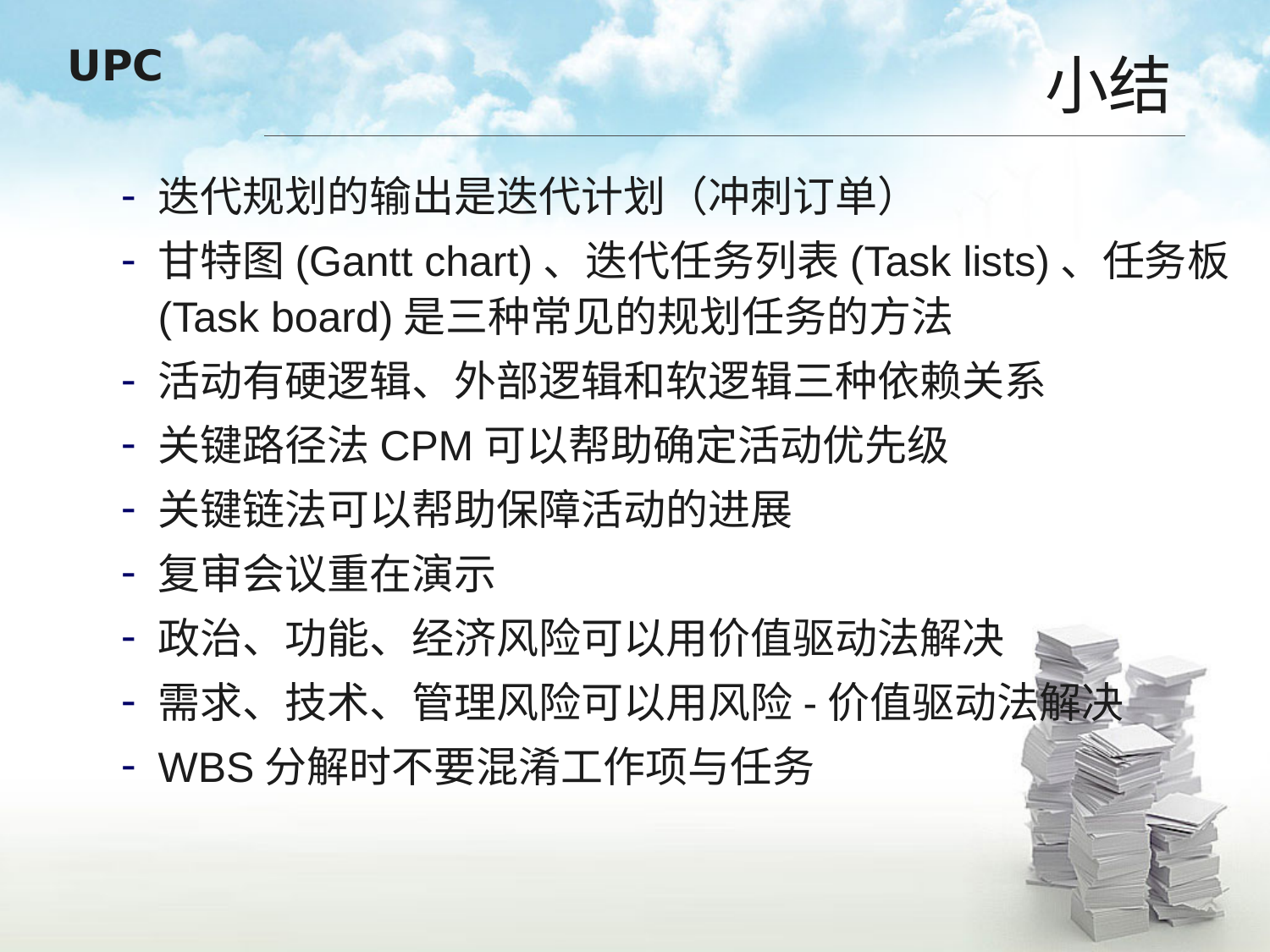

# 小结
迭代规划的输出是迭代计划（冲刺订单）
甘特图(Gantt chart)、迭代任务列表(Task lists)、任务板(Task board)是三种常见的规划任务的方法
活动有硬逻辑、外部逻辑和软逻辑三种依赖关系
关键路径法CPM可以帮助确定活动优先级
关键链法可以帮助保障活动的进展
复审会议重在演示
政治、功能、经济风险可以用价值驱动法解决
需求、技术、管理风险可以用风险-价值驱动法解决
WBS分解时不要混淆工作项与任务